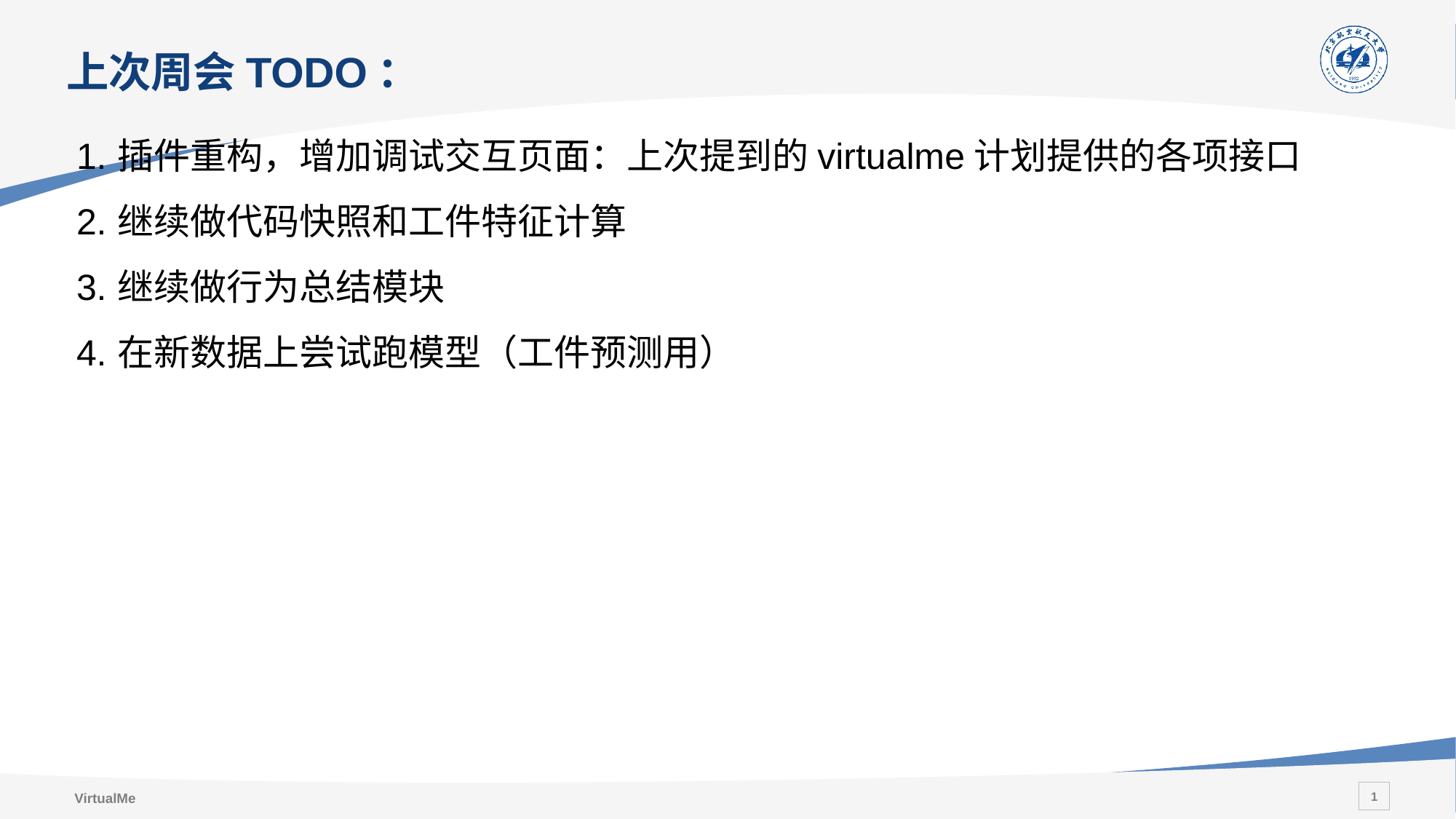

# 上次周会TODO：
插件重构，增加调试交互页面：上次提到的virtualme计划提供的各项接口
继续做代码快照和工件特征计算
继续做行为总结模块
在新数据上尝试跑模型（工件预测用）